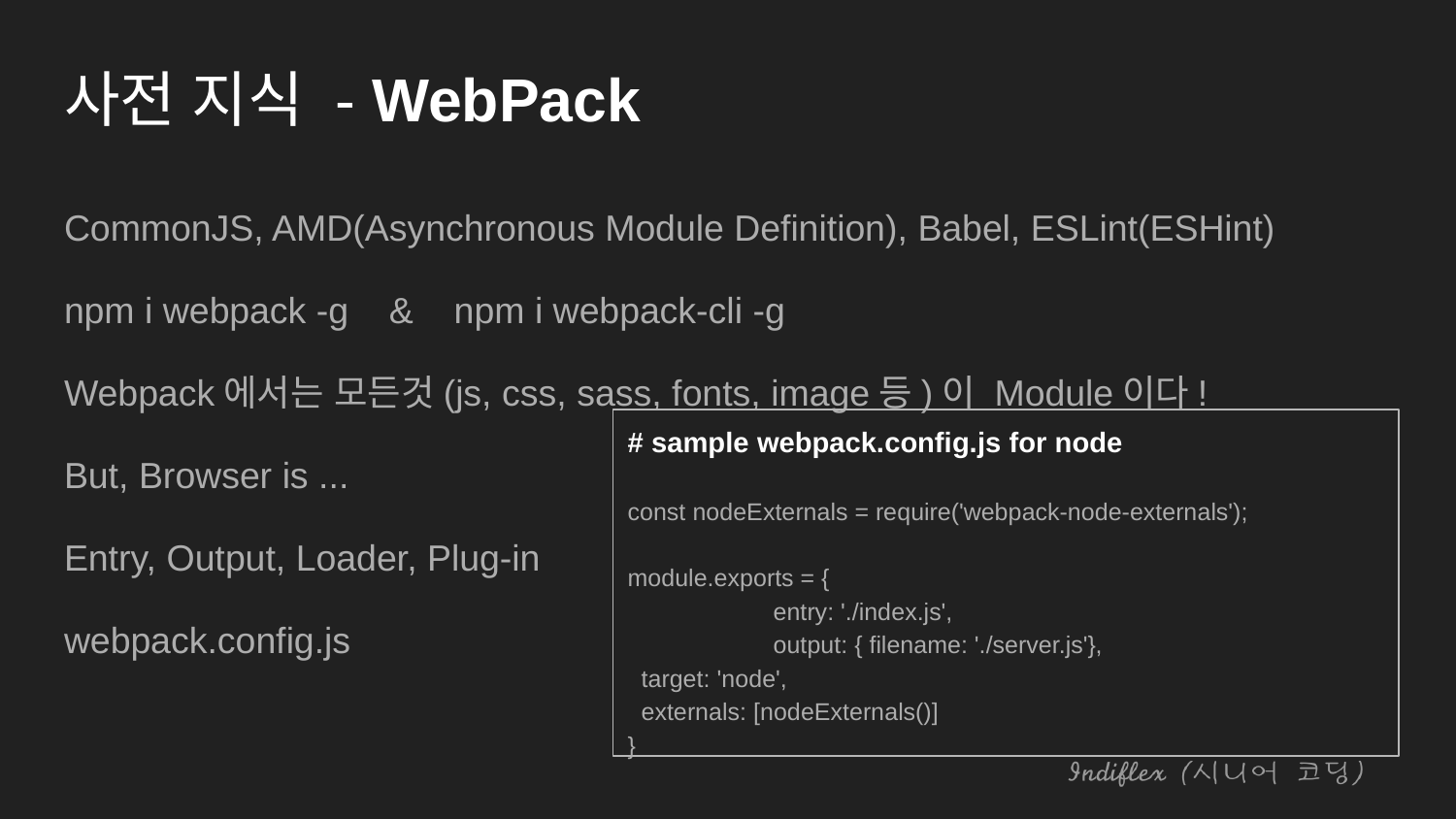

# 사전 지식 - WebPack
CommonJS, AMD(Asynchronous Module Definition), Babel, ESLint(ESHint)
npm i webpack -g    &    npm i webpack-cli -g
Webpack에서는 모든것(js, css, sass, fonts, image등)이 Module이다!
But, Browser is ...
Entry, Output, Loader, Plug-in
webpack.config.js
# sample webpack.config.js for node

const nodeExternals = require('webpack-node-externals');

module.exports = {
	entry: './index.js',
	output: { filename: './server.js'},
  target: 'node',
  externals: [nodeExternals()]
}